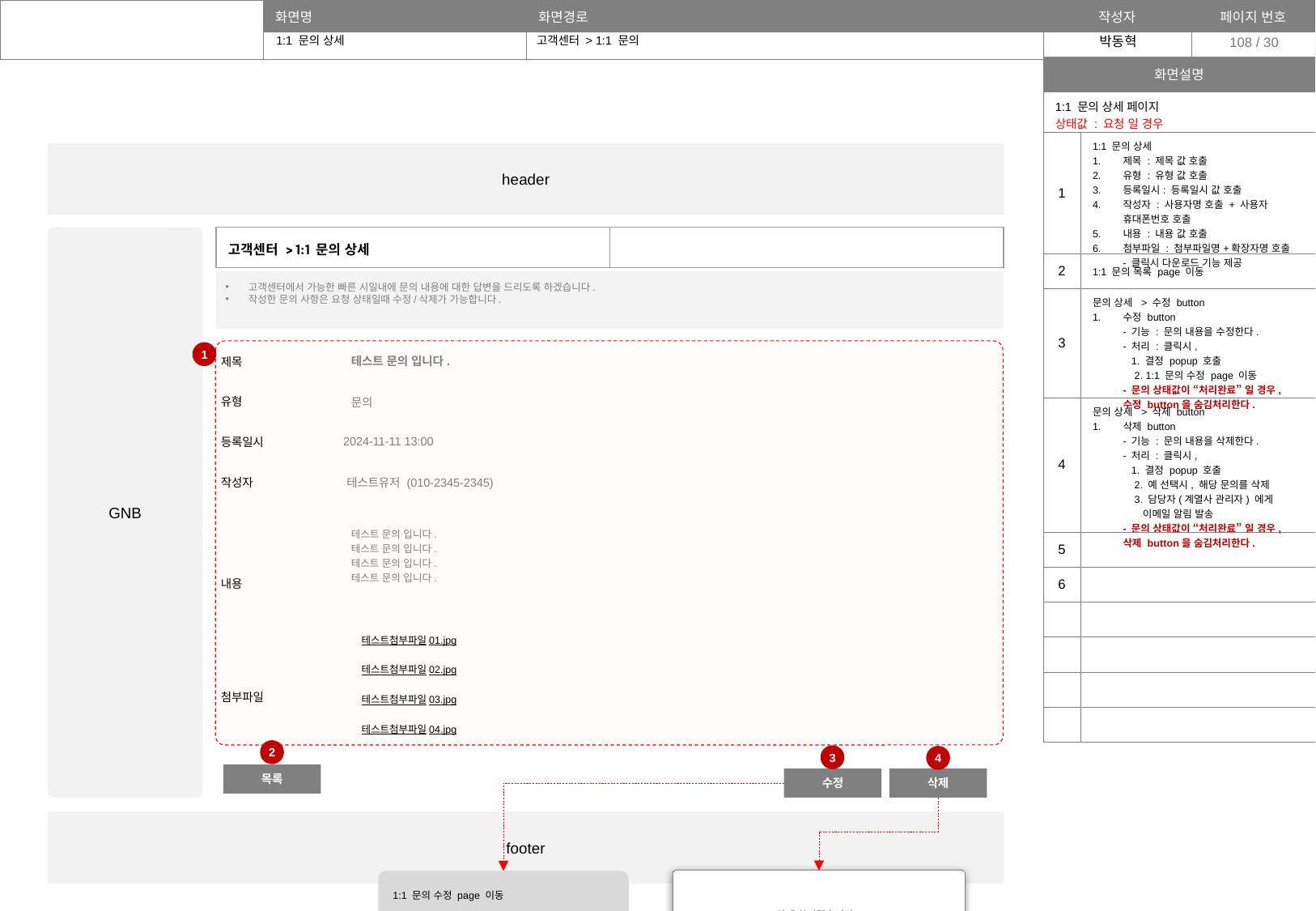

1:1 문의 상세
고객센터 > 1:1 문의
108
| 화면설명 |  |
| --- | --- |
| 1:1 문의 상세 페이지 상태값 : 요청 일 경우 |  |
| 1 | 1:1 문의 상세 제목 : 제목 값 호출 유형 : 유형 값 호출 등록일시: 등록일시 값 호출 작성자 : 사용자명 호출 + 사용자 휴대폰번호 호출 내용 : 내용 값 호출 첨부파일 : 첨부파일명+확장자명 호출 - 클릭시 다운로드 기능 제공 |
| 2 | 1:1 문의 목록 page 이동 |
| 3 | 문의 상세 > 수정 button 수정 button - 기능 : 문의 내용을 수정한다. - 처리 : 클릭시, 1. 결정 popup 호출 2. 1:1 문의 수정 page 이동 - 문의 상태값이 “처리완료” 일 경우, 수정 button을 숨김처리한다. |
| 4 | 문의 상세 > 삭제 button 삭제 button - 기능 : 문의 내용을 삭제한다. - 처리 : 클릭시, 1. 결정 popup 호출 2. 예 선택시, 해당 문의를 삭제 3. 담당자(계열사 관리자) 에게 이메일 알림 발송 - 문의 상태값이 “처리완료” 일 경우, 삭제 button을 숨김처리한다. |
| 5 |  |
| 6 |  |
|  |  |
|  |  |
|  |  |
|  |  |
header
GNB
| 고객센터 > 1:1 문의 상세 |  |
| --- | --- |
고객센터에서 가능한 빠른 시일내에 문의 내용에 대한 답변을 드리도록 하겠습니다.
작성한 문의 사항은 요청 상태일때 수정/삭제가 가능합니다.

| 제목 |  |
| --- | --- |
| 유형 |  |
| 등록일시 | 2024-11-11 13:00 |
| 작성자 | 테스트유저 (010-2345-2345) |
| 내용 |  |
| 첨부파일 |  |
1
| 테스트 문의 입니다. |
| --- |
| 문의 |
| --- |
| 테스트 문의 입니다. 테스트 문의 입니다. 테스트 문의 입니다. 테스트 문의 입니다. |
| --- |
테스트첨부파일01.jpg
테스트첨부파일02.jpg
테스트첨부파일03.jpg
테스트첨부파일04.jpg
2
3
4
목록
수정
삭제
footer
삭제 하시겠습니까?

1:1 문의 수정 page 이동
취소
삭제
삭제 되었습니다.

확인